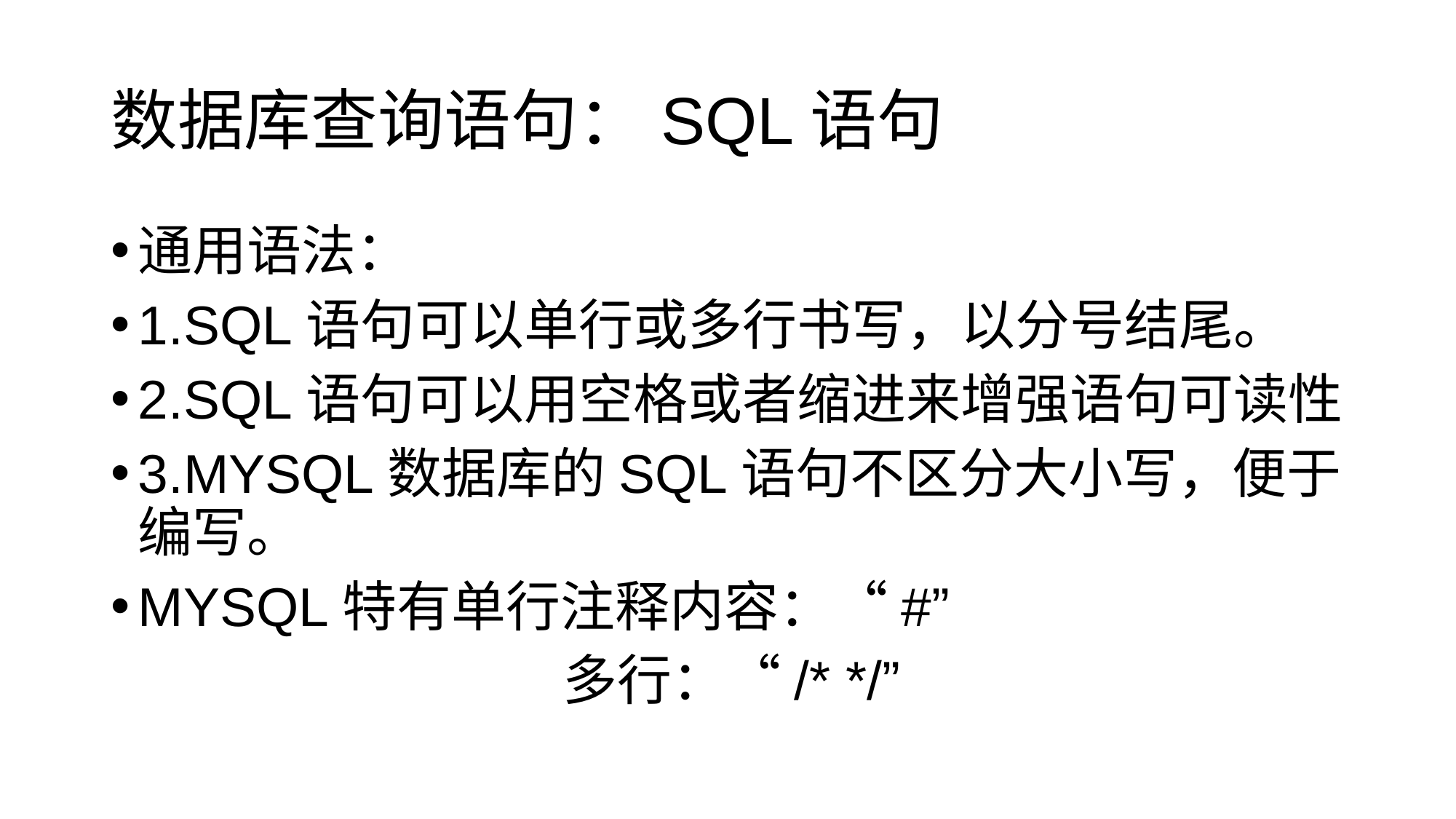

# 数据库查询语句：SQL语句
通用语法：
1.SQL语句可以单行或多行书写，以分号结尾。
2.SQL语句可以用空格或者缩进来增强语句可读性
3.MYSQL数据库的SQL语句不区分大小写，便于编写。
MYSQL特有单行注释内容：“#”
                                    多行：“/* */”